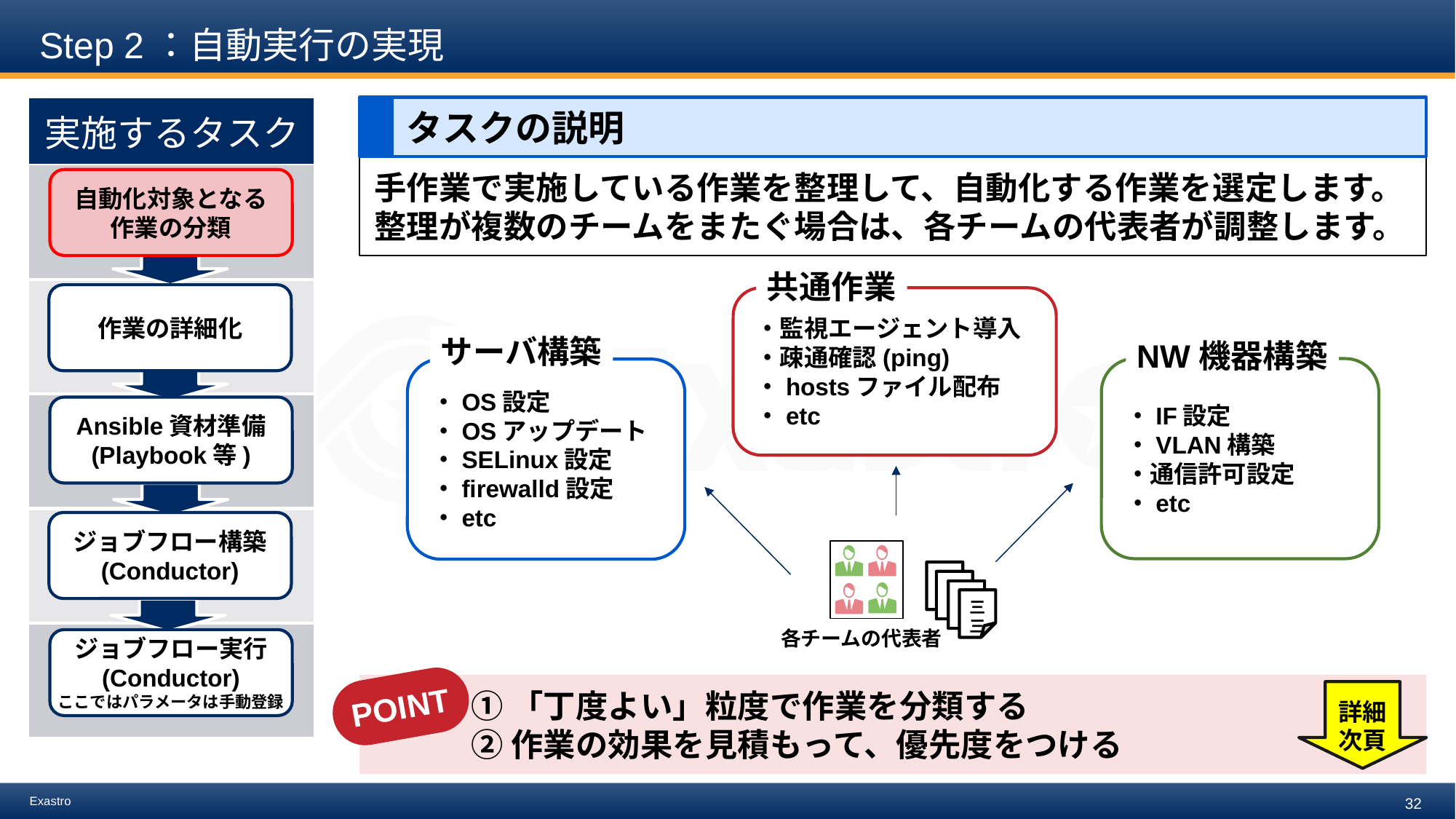

# Step 2：自動実行の実現
| 実施するタスク |
| --- |
|  |
|  |
|  |
|  |
|  |

タスクの説明
手作業で実施している作業を整理して、自動化する作業を選定します。
整理が複数のチームをまたぐ場合は、各チームの代表者が調整します。
自動化対象となる作業の分類

共通作業
作業の詳細化
・監視エージェント導入
・疎通確認(ping)
・hostsファイル配布
・etc
サーバ構築
NW機器構築
・IF設定
・VLAN構築
・通信許可設定
・etc
・OS設定
・OSアップデート
・SELinux設定
・firewalld設定
・etc

Ansible資材準備
(Playbook等)

ジョブフロー構築
(Conductor)

三
三
三
三
三
三
三
三

各チームの代表者
ジョブフロー実行
(Conductor)
ここではパラメータは手動登録
POINT
　　　① 「丁度よい」粒度で作業を分類する
　　　② 作業の効果を見積もって、優先度をつける

詳細
次頁